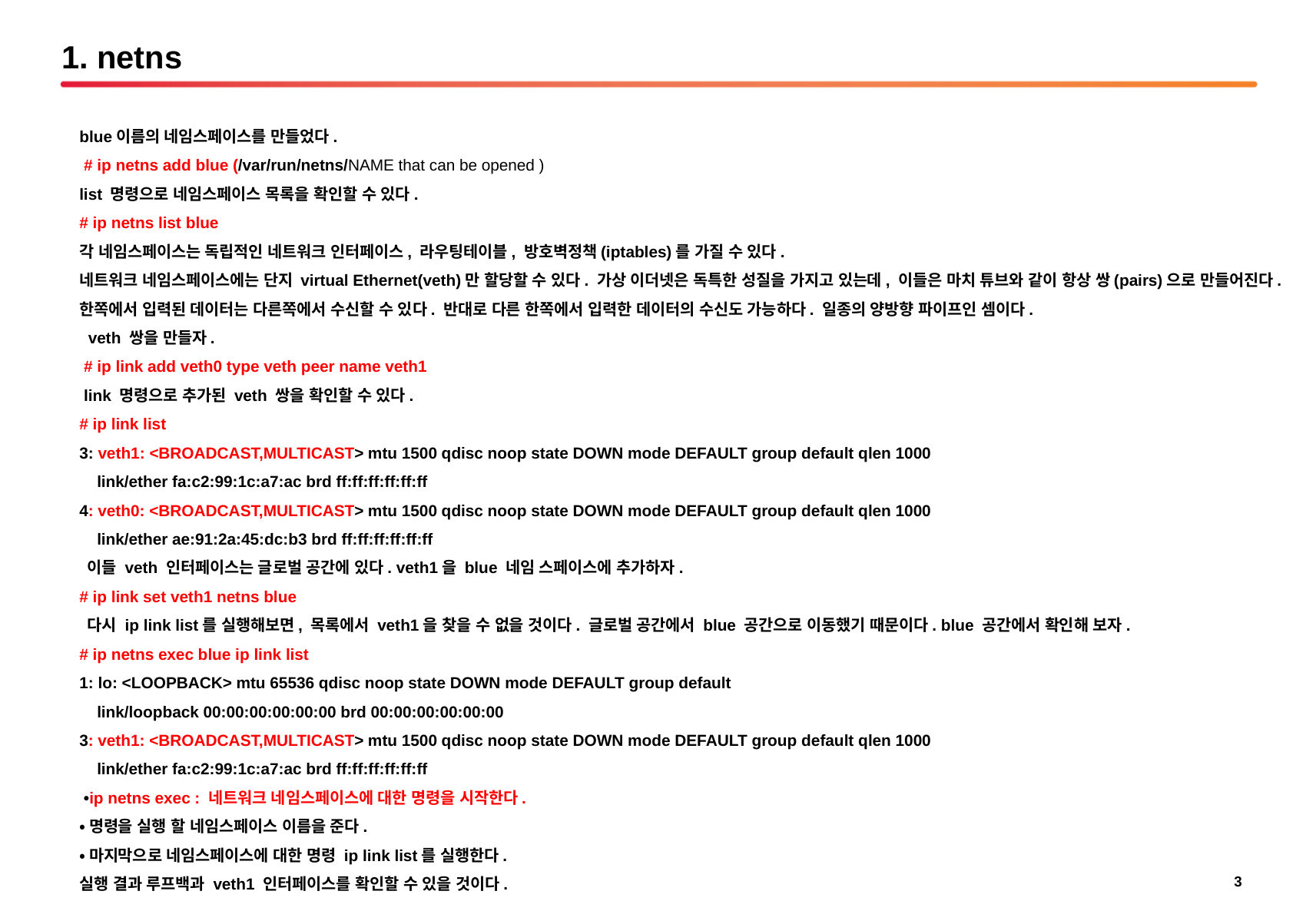

# 1. netns
blue이름의 네임스페이스를 만들었다.
 # ip netns add blue (/var/run/netns/NAME that can be opened )
list 명령으로 네임스페이스 목록을 확인할 수 있다.
# ip netns list blue
각 네임스페이스는 독립적인 네트워크 인터페이스, 라우팅테이블, 방호벽정책(iptables)를 가질 수 있다.
네트워크 네임스페이스에는 단지 virtual Ethernet(veth)만 할당할 수 있다. 가상 이더넷은 독특한 성질을 가지고 있는데, 이들은 마치 튜브와 같이 항상 쌍(pairs)으로 만들어진다. 한쪽에서 입력된 데이터는 다른쪽에서 수신할 수 있다. 반대로 다른 한쪽에서 입력한 데이터의 수신도 가능하다. 일종의 양방향 파이프인 셈이다.
  veth 쌍을 만들자.
 # ip link add veth0 type veth peer name veth1
 link 명령으로 추가된 veth 쌍을 확인할 수 있다.
# ip link list
3: veth1: <BROADCAST,MULTICAST> mtu 1500 qdisc noop state DOWN mode DEFAULT group default qlen 1000
    link/ether fa:c2:99:1c:a7:ac brd ff:ff:ff:ff:ff:ff
4: veth0: <BROADCAST,MULTICAST> mtu 1500 qdisc noop state DOWN mode DEFAULT group default qlen 1000
    link/ether ae:91:2a:45:dc:b3 brd ff:ff:ff:ff:ff:ff
 이들 veth 인터페이스는 글로벌 공간에 있다. veth1을 blue 네임 스페이스에 추가하자.
# ip link set veth1 netns blue
 다시 ip link list를 실행해보면, 목록에서 veth1을 찾을 수 없을 것이다. 글로벌 공간에서 blue 공간으로 이동했기 때문이다. blue 공간에서 확인해 보자.
# ip netns exec blue ip link list
1: lo: <LOOPBACK> mtu 65536 qdisc noop state DOWN mode DEFAULT group default
    link/loopback 00:00:00:00:00:00 brd 00:00:00:00:00:00
3: veth1: <BROADCAST,MULTICAST> mtu 1500 qdisc noop state DOWN mode DEFAULT group default qlen 1000
    link/ether fa:c2:99:1c:a7:ac brd ff:ff:ff:ff:ff:ff
 •ip netns exec : 네트워크 네임스페이스에 대한 명령을 시작한다.
•명령을 실행 할 네임스페이스 이름을 준다.
•마지막으로 네임스페이스에 대한 명령 ip link list를 실행한다.
실행 결과 루프백과 veth1 인터페이스를 확인할 수 있을 것이다.